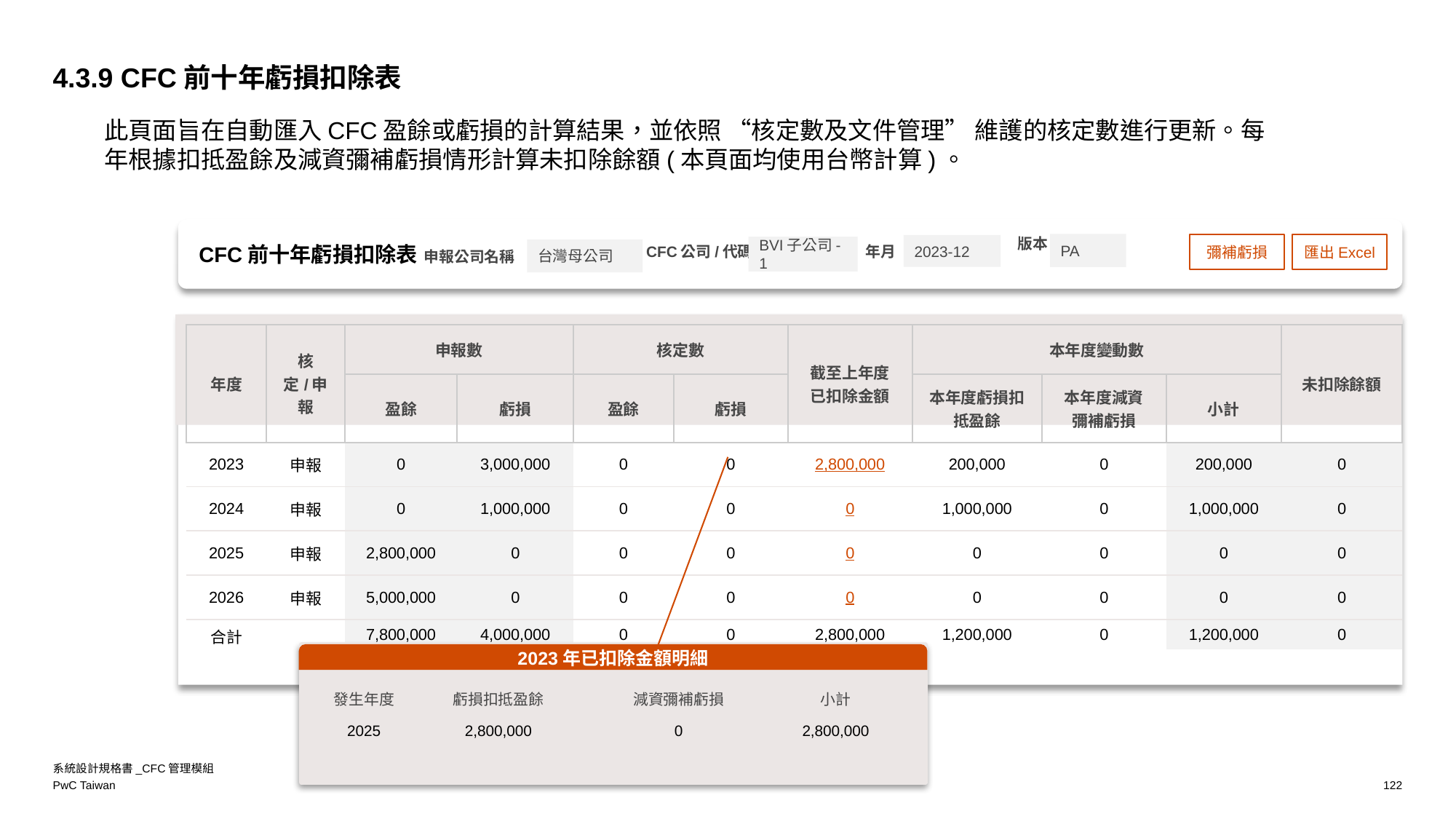

4.3.9 CFC前十年虧損扣除表
此頁面旨在自動匯入CFC盈餘或虧損的計算結果，並依照 “核定數及文件管理” 維護的核定數進行更新。每年根據扣抵盈餘及減資彌補虧損情形計算未扣除餘額(本頁面均使用台幣計算)。

版本
PA
彌補虧損
匯出Excel
2023-12
BVI子公司-1
台灣母公司
CFC前十年虧損扣除表
年月
CFC公司/代碼
申報公司名稱

| 年度 | 核定/申報 | 申報數 |  | 核定數 |  | 截至上年度 已扣除金額 | 本年度變動數 |  |  | 未扣除餘額 |
| --- | --- | --- | --- | --- | --- | --- | --- | --- | --- | --- |
| 年度 |  | 盈餘 | 虧損 | 盈餘 | 虧損 | 截至上年度已扣除金額 | 本年度虧損扣抵盈餘 | 本年度減資 彌補虧損 | 小計 | 未扣除餘額 |
| 2023 | 申報 | 0 | 3,000,000 | 0 | 0 | 2,800,000 | 200,000 | 0 | 200,000 | 0 |
| 2024 | 申報 | 0 | 1,000,000 | 0 | 0 | 0 | 1,000,000 | 0 | 1,000,000 | 0 |
| 2025 | 申報 | 2,800,000 | 0 | 0 | 0 | 0 | 0 | 0 | 0 | 0 |
| 2026 | 申報 | 5,000,000 | 0 | 0 | 0 | 0 | 0 | 0 | 0 | 0 |
| 合計 |  | 7,800,000 | 4,000,000 | 0 | 0 | 2,800,000 | 1,200,000 | 0 | 1,200,000 | 0 |

2023年已扣除金額明細
| 發生年度 | 虧損扣抵盈餘 | 減資彌補虧損 | 小計 |
| --- | --- | --- | --- |
| 2025 | 2,800,000 | 0 | 2,800,000 |
系統設計規格書_CFC管理模組
122